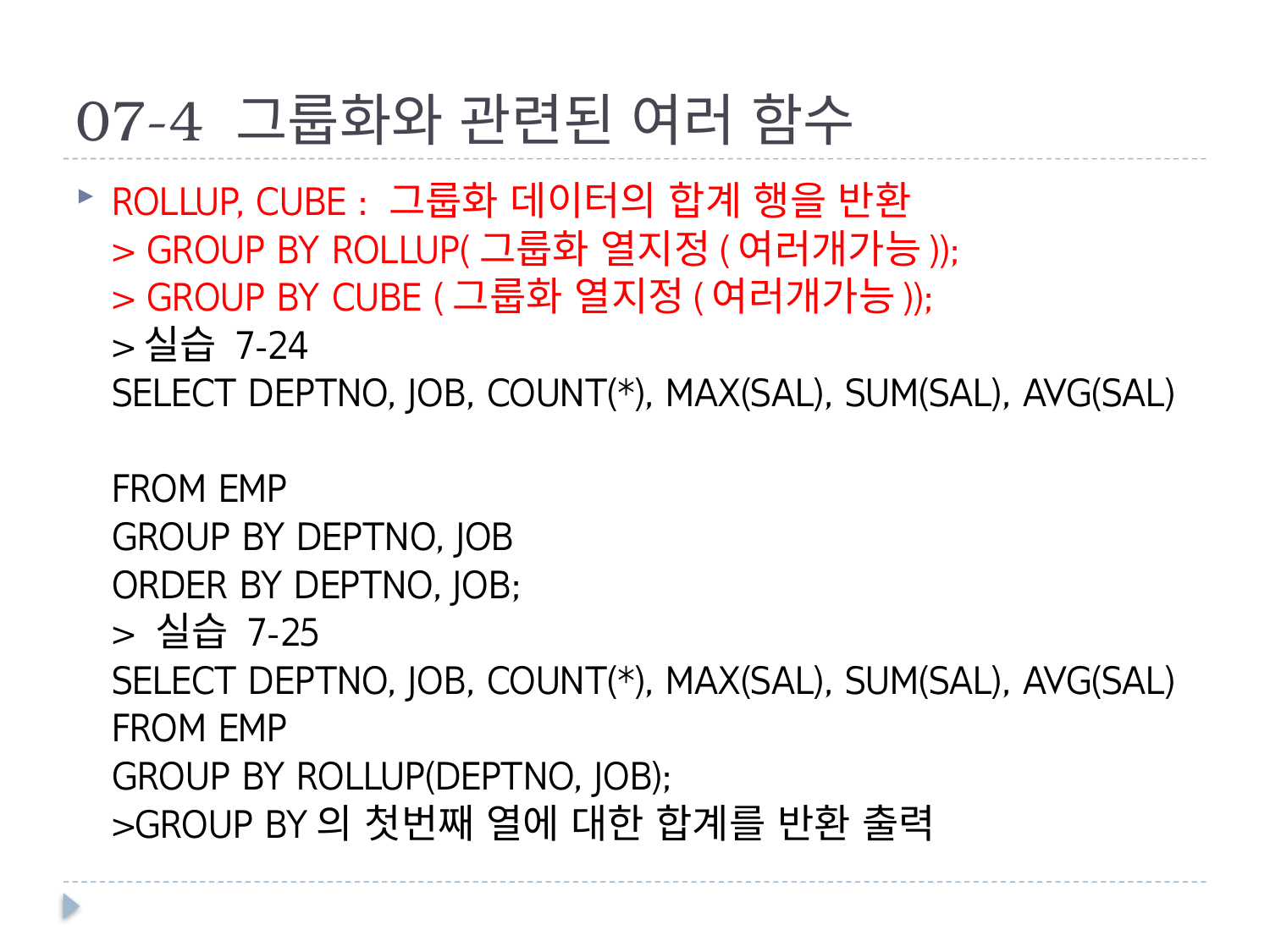

# 07-4 그룹화와 관련된 여러 함수
ROLLUP, CUBE : 그룹화 데이터의 합계 행을 반환
> GROUP BY ROLLUP(그룹화 열지정(여러개가능));
> GROUP BY CUBE (그룹화 열지정(여러개가능));
>실습 7-24
SELECT DEPTNO, JOB, COUNT(*), MAX(SAL), SUM(SAL), AVG(SAL)
FROM EMP
GROUP BY DEPTNO, JOB
ORDER BY DEPTNO, JOB;
> 실습 7-25
SELECT DEPTNO, JOB, COUNT(*), MAX(SAL), SUM(SAL), AVG(SAL)  FROM EMP
GROUP BY ROLLUP(DEPTNO, JOB);
>GROUP BY의 첫번째 열에 대한 합계를 반환 출력